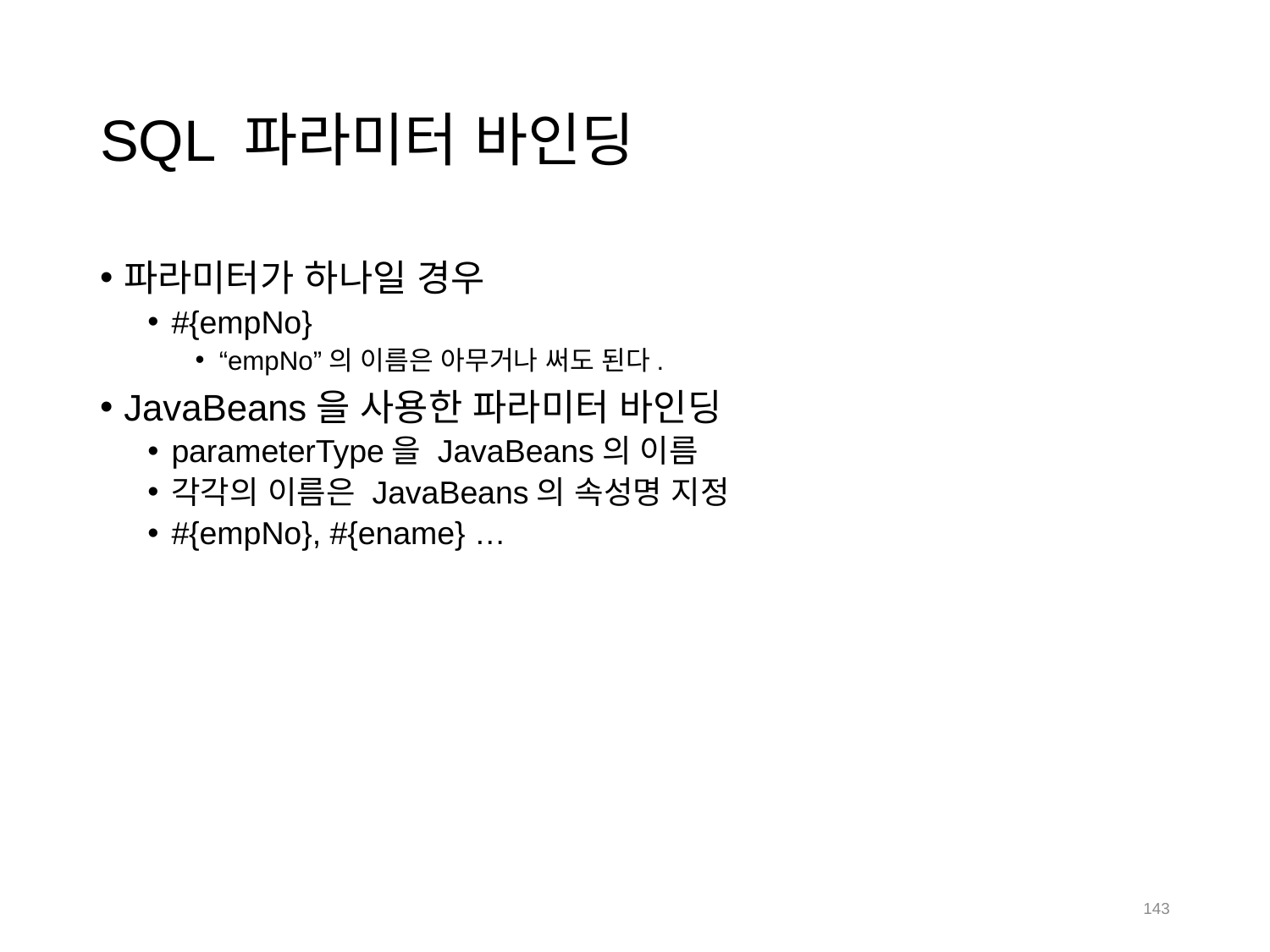

# SQL 파라미터 바인딩
파라미터가 하나일 경우
#{empNo}
“empNo”의 이름은 아무거나 써도 된다.
JavaBeans을 사용한 파라미터 바인딩
parameterType을 JavaBeans의 이름
각각의 이름은 JavaBeans의 속성명 지정
#{empNo}, #{ename} …
143